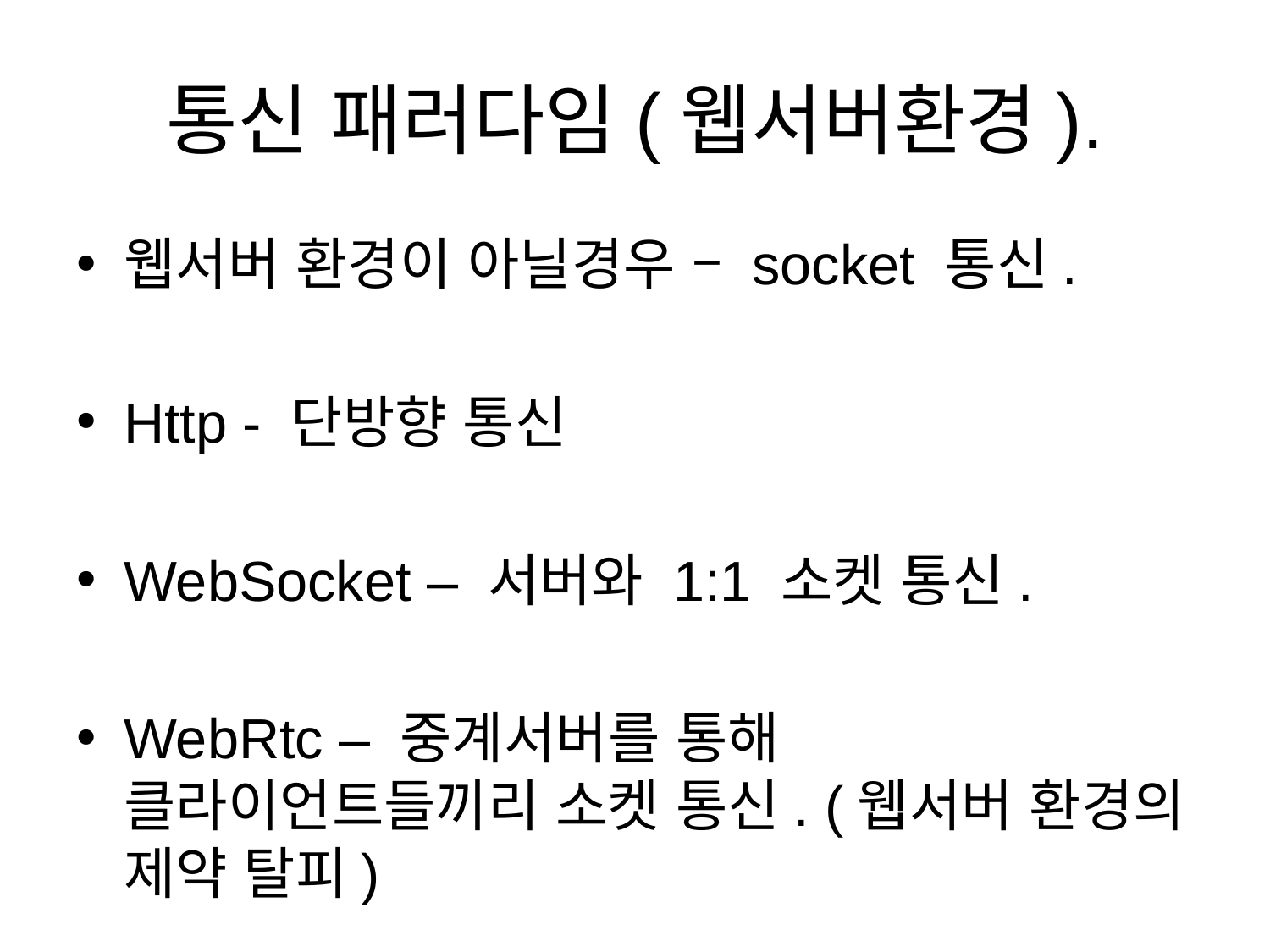

# 통신 패러다임(웹서버환경).
웹서버 환경이 아닐경우 – socket 통신.

Http - 단방향 통신

WebSocket – 서버와 1:1 소켓 통신.

WebRtc – 중계서버를 통해 클라이언트들끼리 소켓 통신. (웹서버 환경의 제약 탈피)